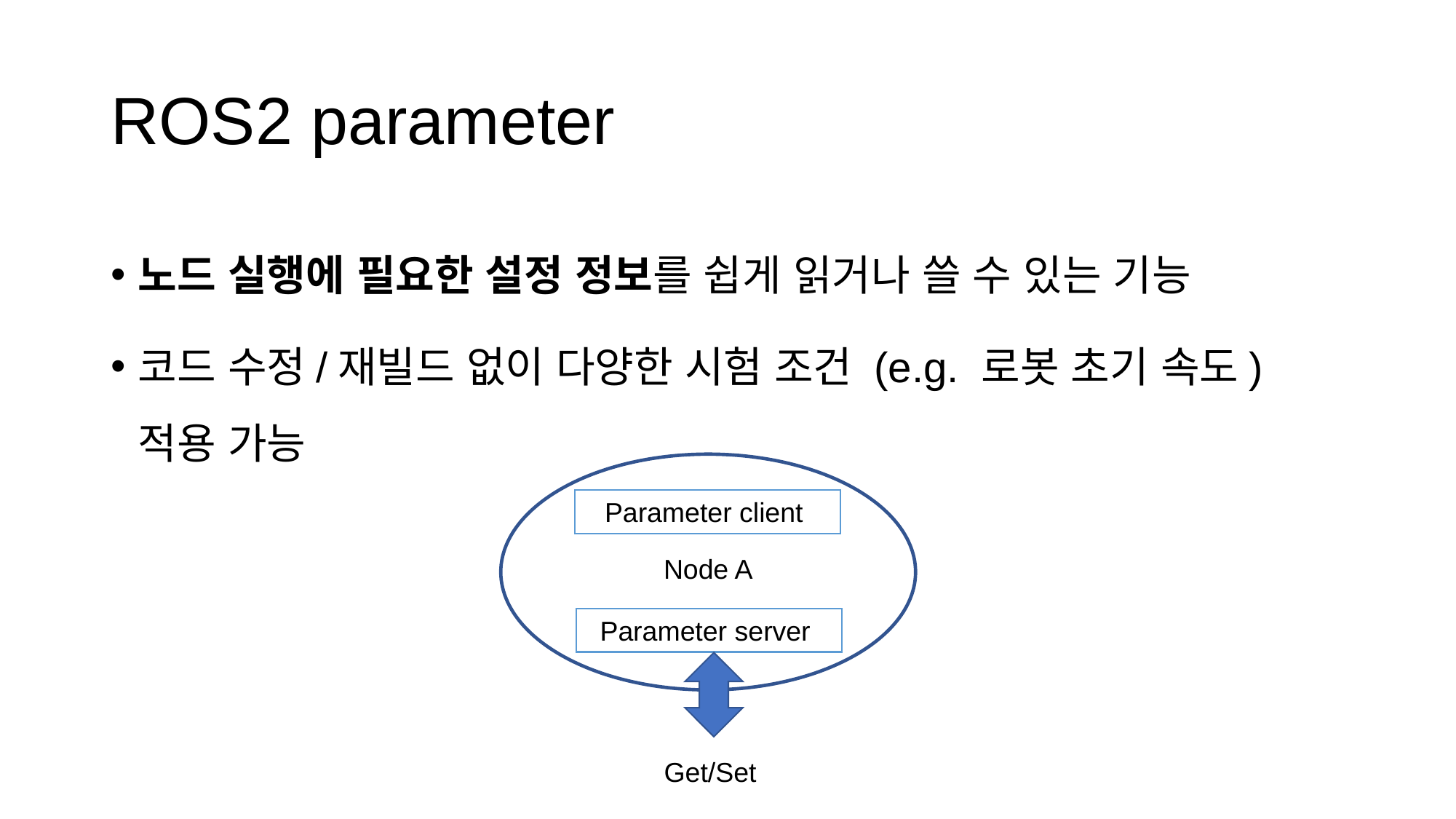

# ROS2 parameter
노드 실행에 필요한 설정 정보를 쉽게 읽거나 쓸 수 있는 기능
코드 수정/재빌드 없이 다양한 시험 조건 (e.g. 로봇 초기 속도) 적용 가능

Parameter client
Node A
Parameter server

Get/Set